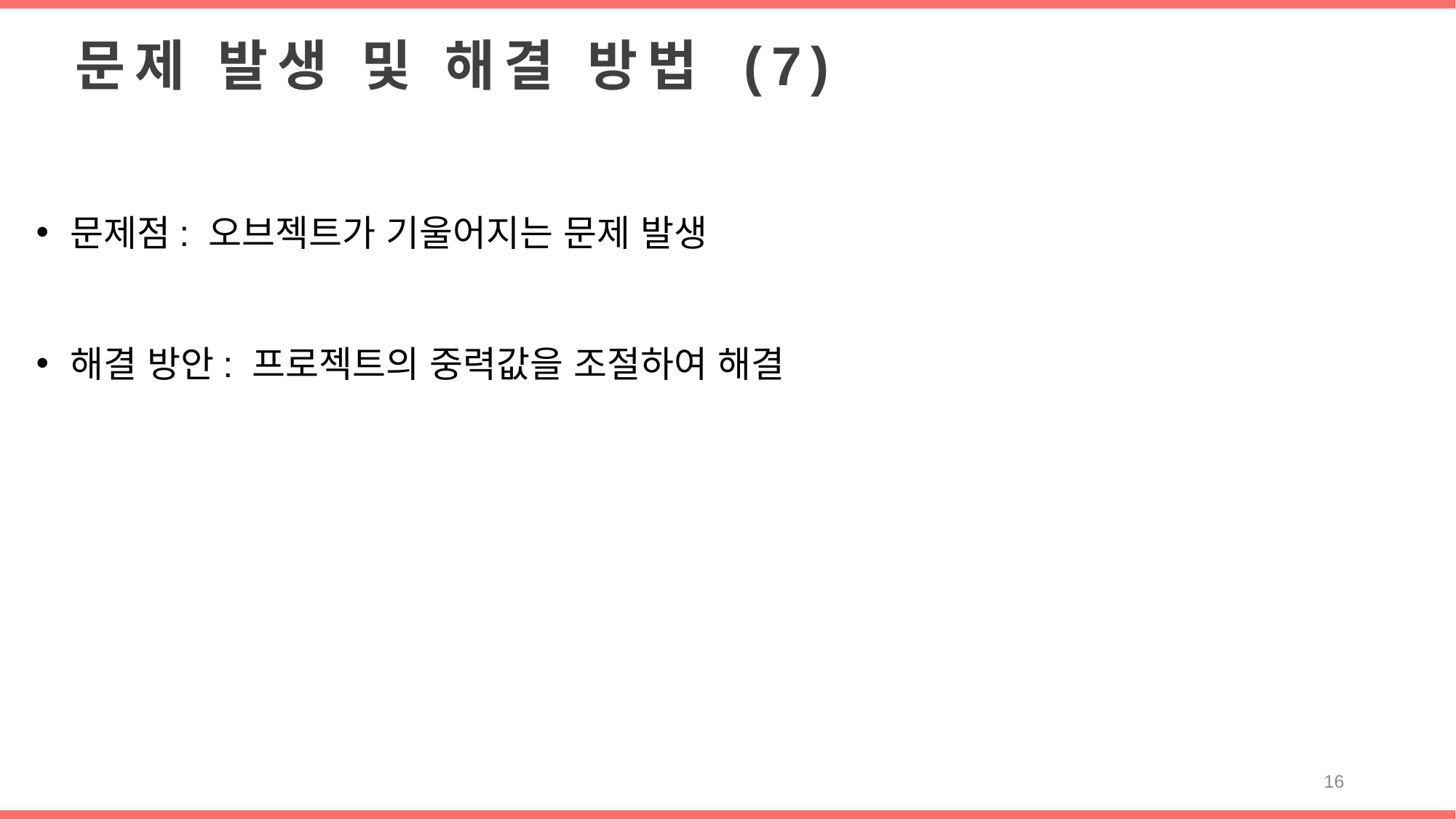

문제 발생 및 해결 방법 (7)
문제점: 오브젝트가 기울어지는 문제 발생

해결 방안: 프로젝트의 중력값을 조절하여 해결
16